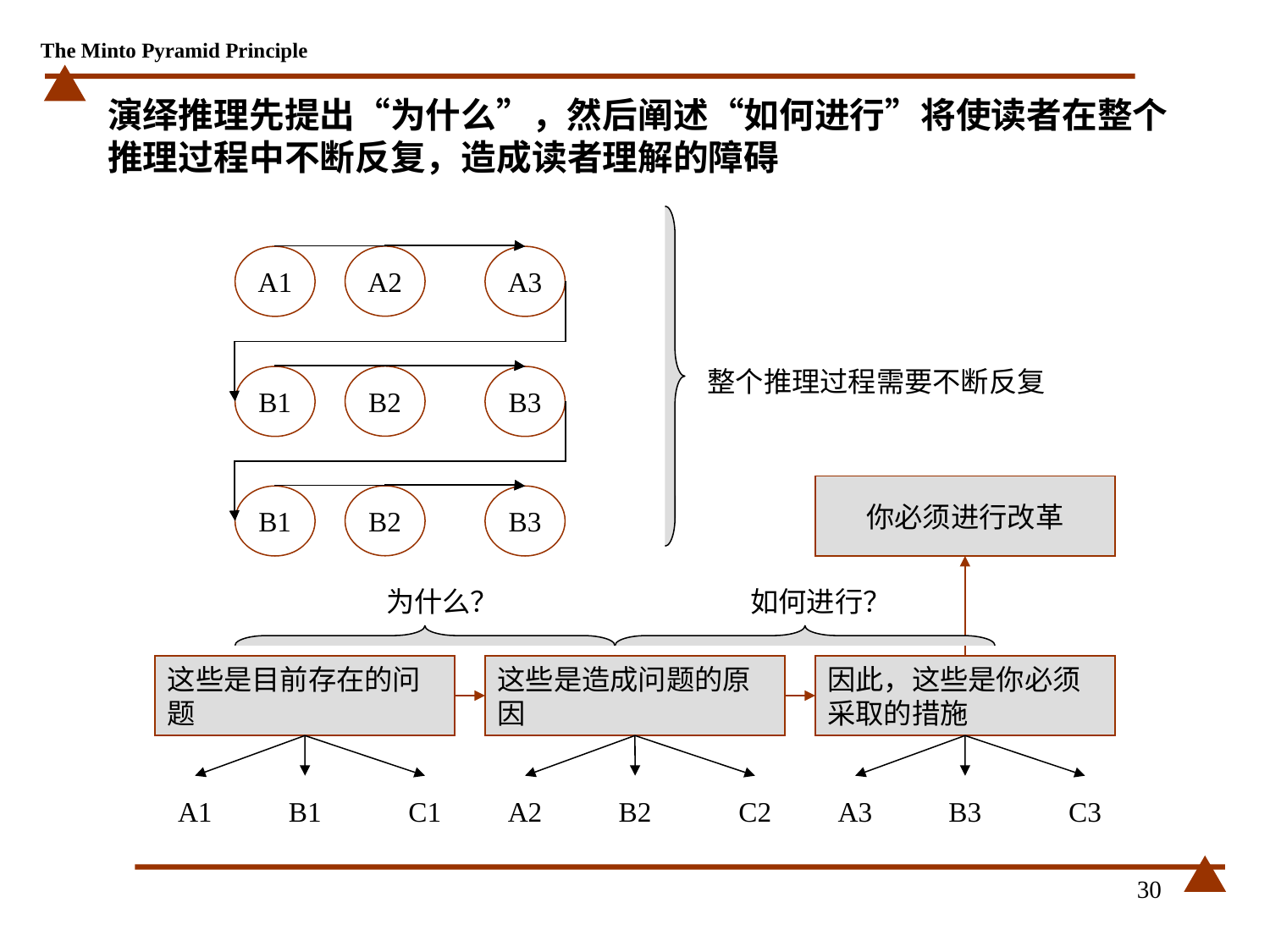

# 演绎推理先提出“为什么”，然后阐述“如何进行”将使读者在整个推理过程中不断反复，造成读者理解的障碍

A2
A1
A3
B2
B1
B3
B2
B1
B3
整个推理过程需要不断反复

你必须进行改革
为什么？
如何进行？
这些是目前存在的问题
这些是造成问题的原因
因此，这些是你必须采取的措施
A1
B1
C1
A2
B2
C2
A3
B3
C3
30